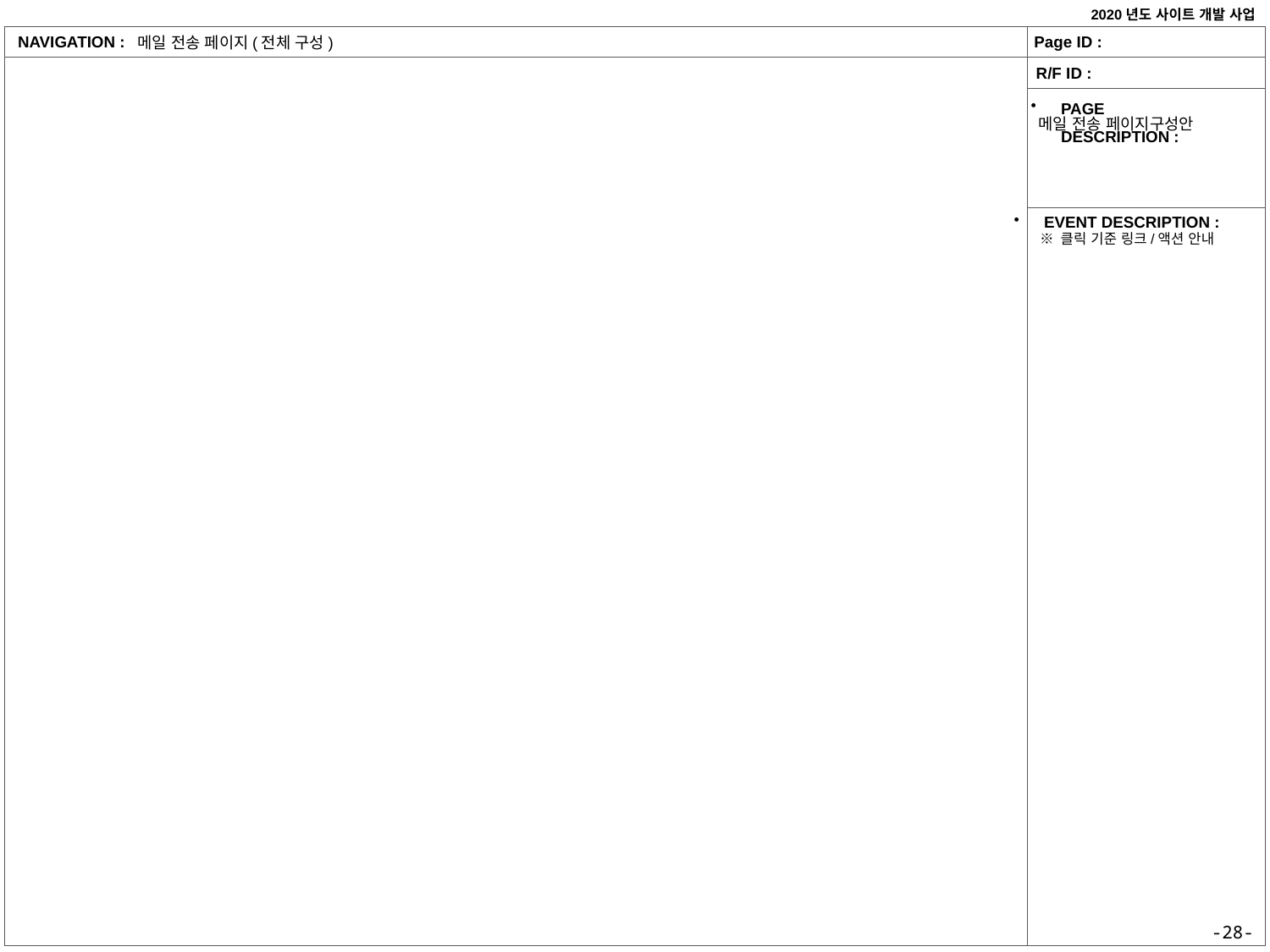

메일 전송 페이지(전체 구성)
메일 전송 페이지구성안
※ 클릭 기준 링크/액션 안내